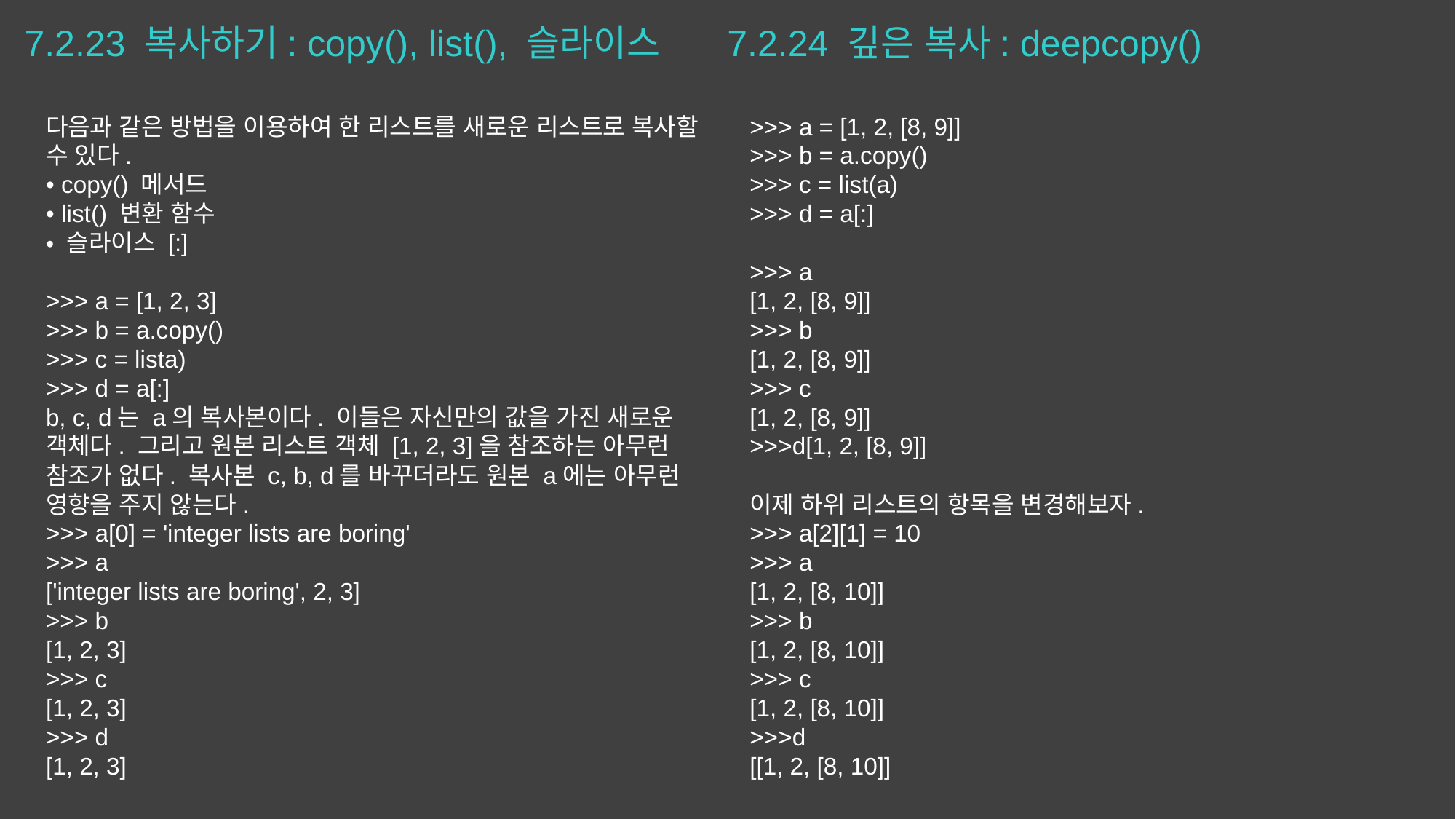

# 7.2.23 복사하기: copy(), list(), 슬라이스
7.2.24 깊은 복사: deepcopy()
다음과 같은 방법을 이용하여 한 리스트를 새로운 리스트로 복사할 수 있다.
• copy() 메서드
• list() 변환 함수
• 슬라이스 [:]

>>> a = [1, 2, 3]
>>> b = a.copy()
>>> c = lista)
>>> d = a[:]
b, c, d는 a의 복사본이다. 이들은 자신만의 값을 가진 새로운 객체다. 그리고 원본 리스트 객체 [1, 2, 3]을 참조하는 아무런 참조가 없다. 복사본 c, b, d를 바꾸더라도 원본 a에는 아무런 영향을 주지 않는다.
>>> a[0] = 'integer lists are boring'
>>> a
['integer lists are boring', 2, 3]
>>> b
[1, 2, 3]
>>> c
[1, 2, 3]
>>> d
[1, 2, 3]
>>> a = [1, 2, [8, 9]]
>>> b = a.copy()
>>> c = list(a)
>>> d = a[:]

>>> a
[1, 2, [8, 9]]
>>> b
[1, 2, [8, 9]]
>>> c
[1, 2, [8, 9]]
>>>d[1, 2, [8, 9]]

이제 하위 리스트의 항목을 변경해보자.
>>> a[2][1] = 10
>>> a
[1, 2, [8, 10]]
>>> b
[1, 2, [8, 10]]
>>> c
[1, 2, [8, 10]]
>>>d
[[1, 2, [8, 10]]